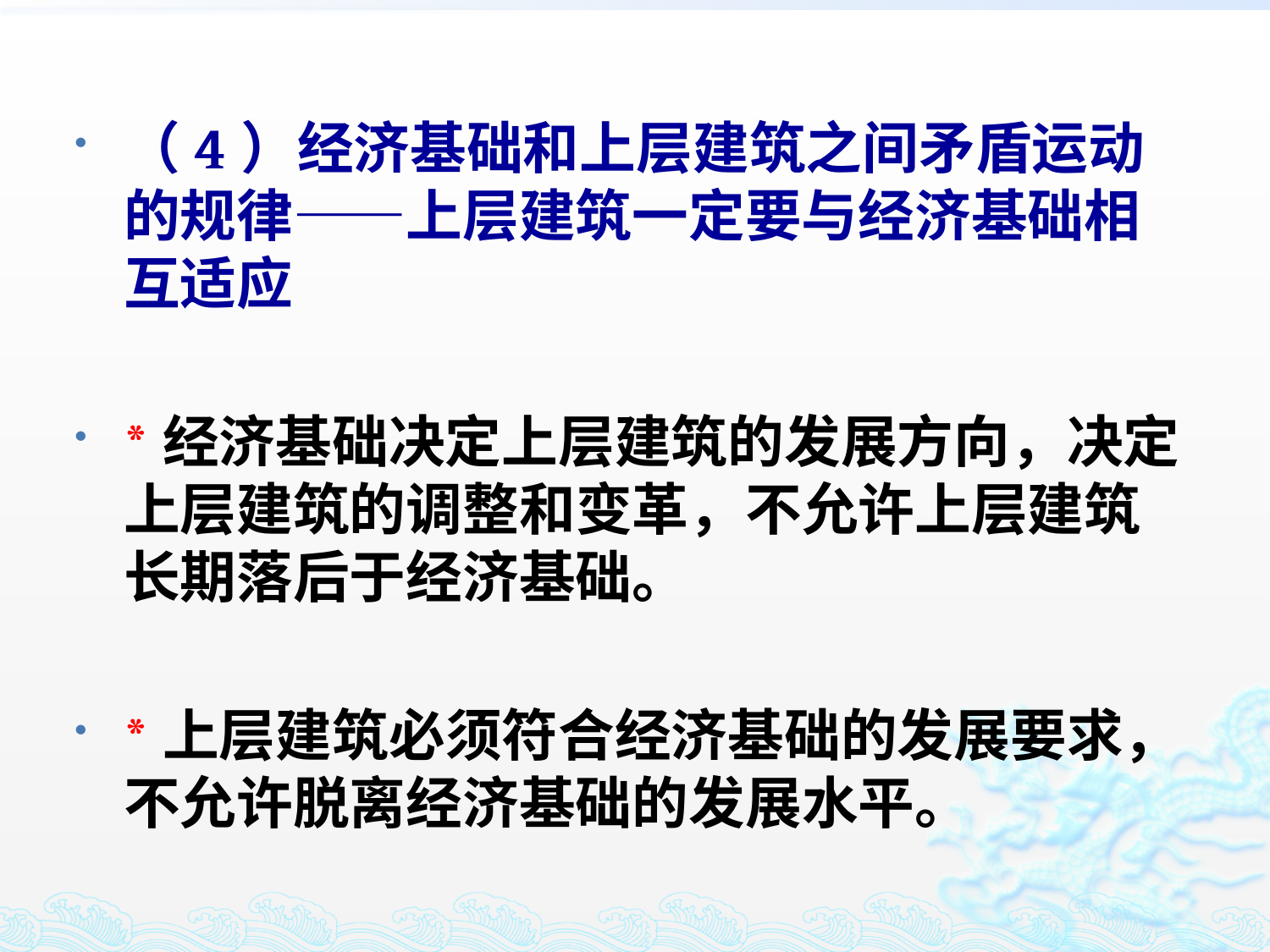

（4）经济基础和上层建筑之间矛盾运动的规律——上层建筑一定要与经济基础相互适应

*经济基础决定上层建筑的发展方向，决定上层建筑的调整和变革，不允许上层建筑长期落后于经济基础。

*上层建筑必须符合经济基础的发展要求，不允许脱离经济基础的发展水平。